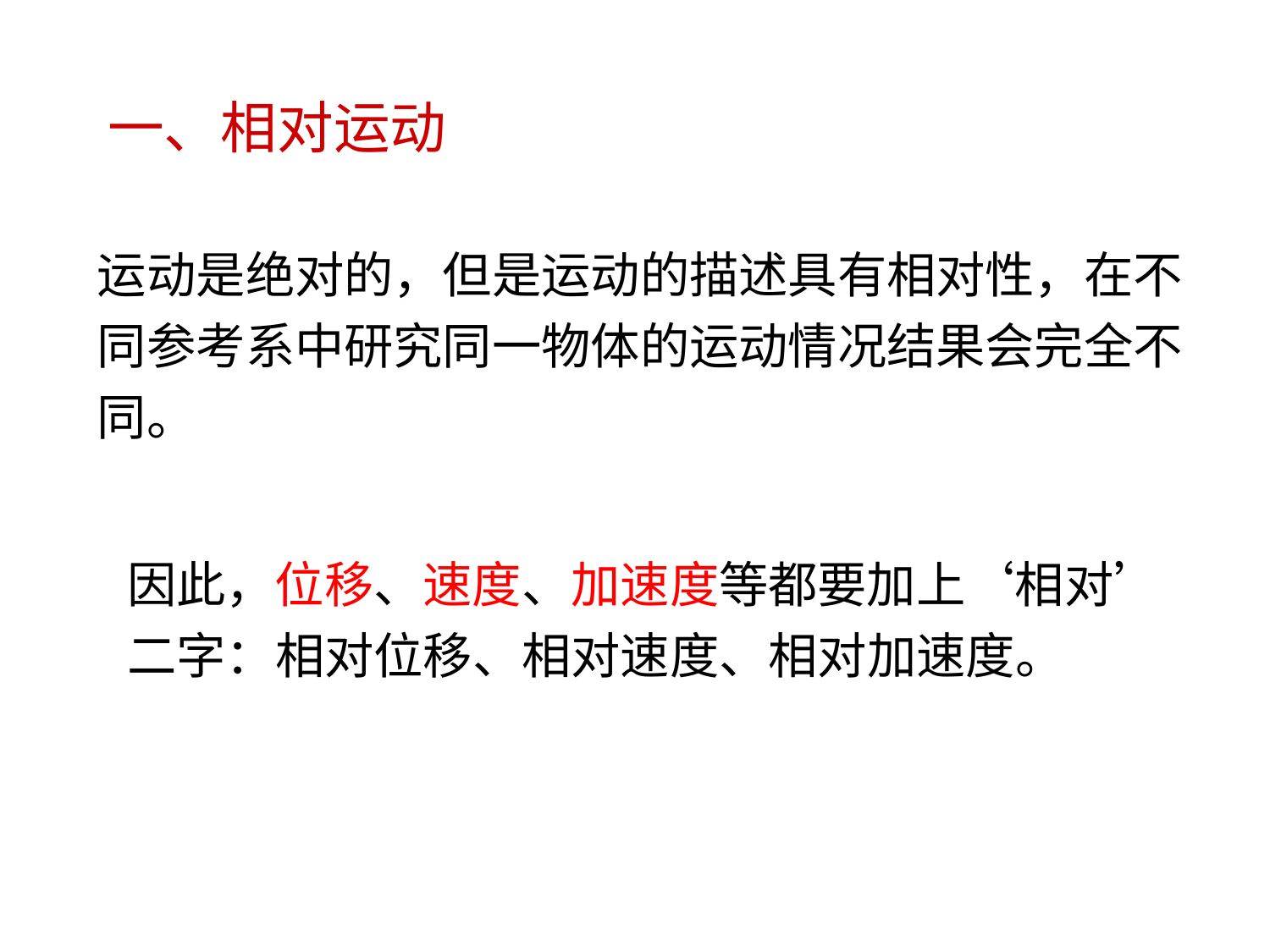

一、相对运动
运动是绝对的，但是运动的描述具有相对性，在不同参考系中研究同一物体的运动情况结果会完全不同。
因此，位移、速度、加速度等都要加上‘相对’二字：相对位移、相对速度、相对加速度。